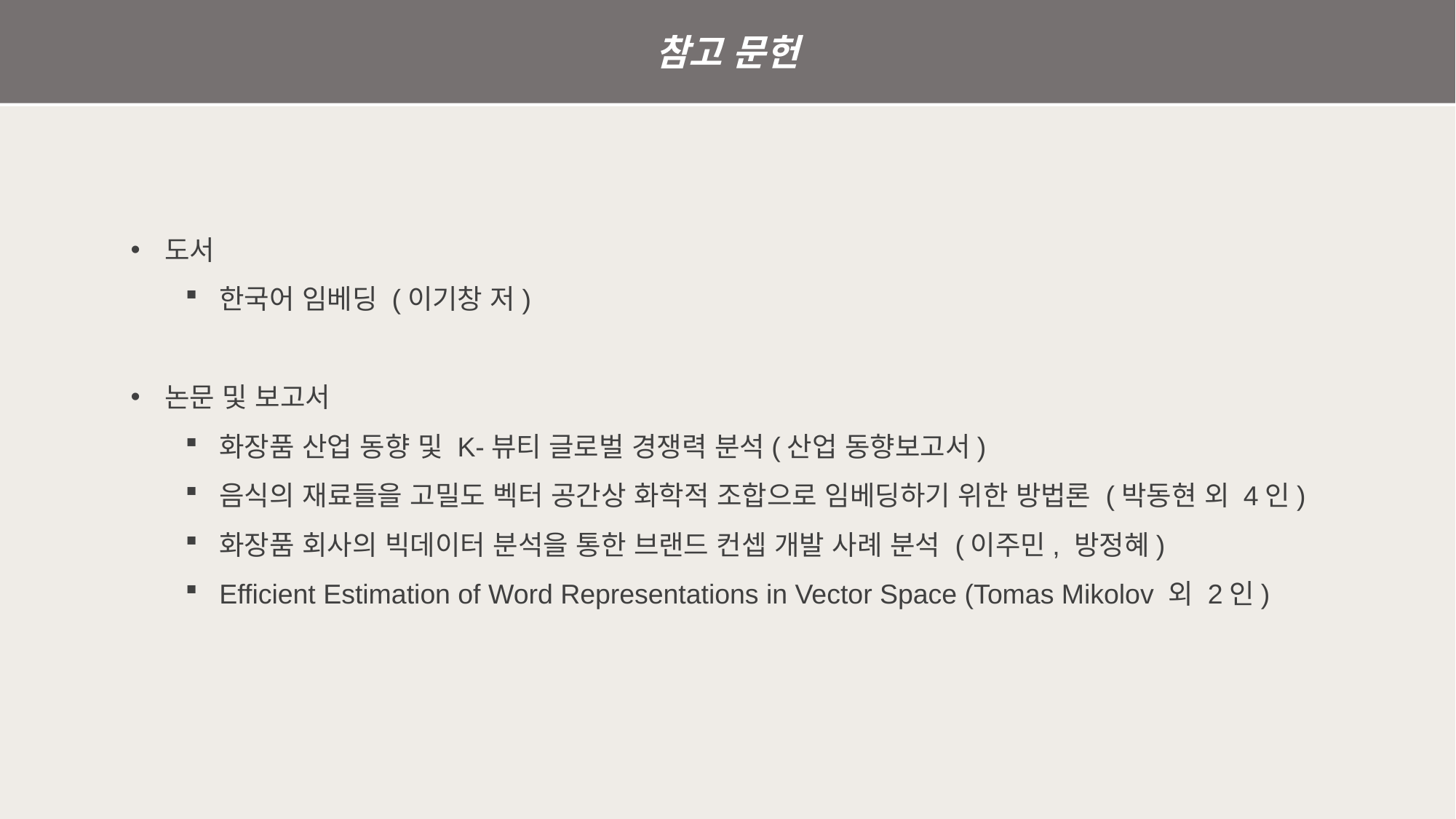

참고 문헌
도서
한국어 임베딩 (이기창 저)

논문 및 보고서
화장품 산업 동향 및 K-뷰티 글로벌 경쟁력 분석(산업 동향보고서)
음식의 재료들을 고밀도 벡터 공간상 화학적 조합으로 임베딩하기 위한 방법론 (박동현 외 4인)
화장품 회사의 빅데이터 분석을 통한 브랜드 컨셉 개발 사례 분석 (이주민, 방정혜)
Efficient Estimation of Word Representations in Vector Space (Tomas Mikolov 외 2인)